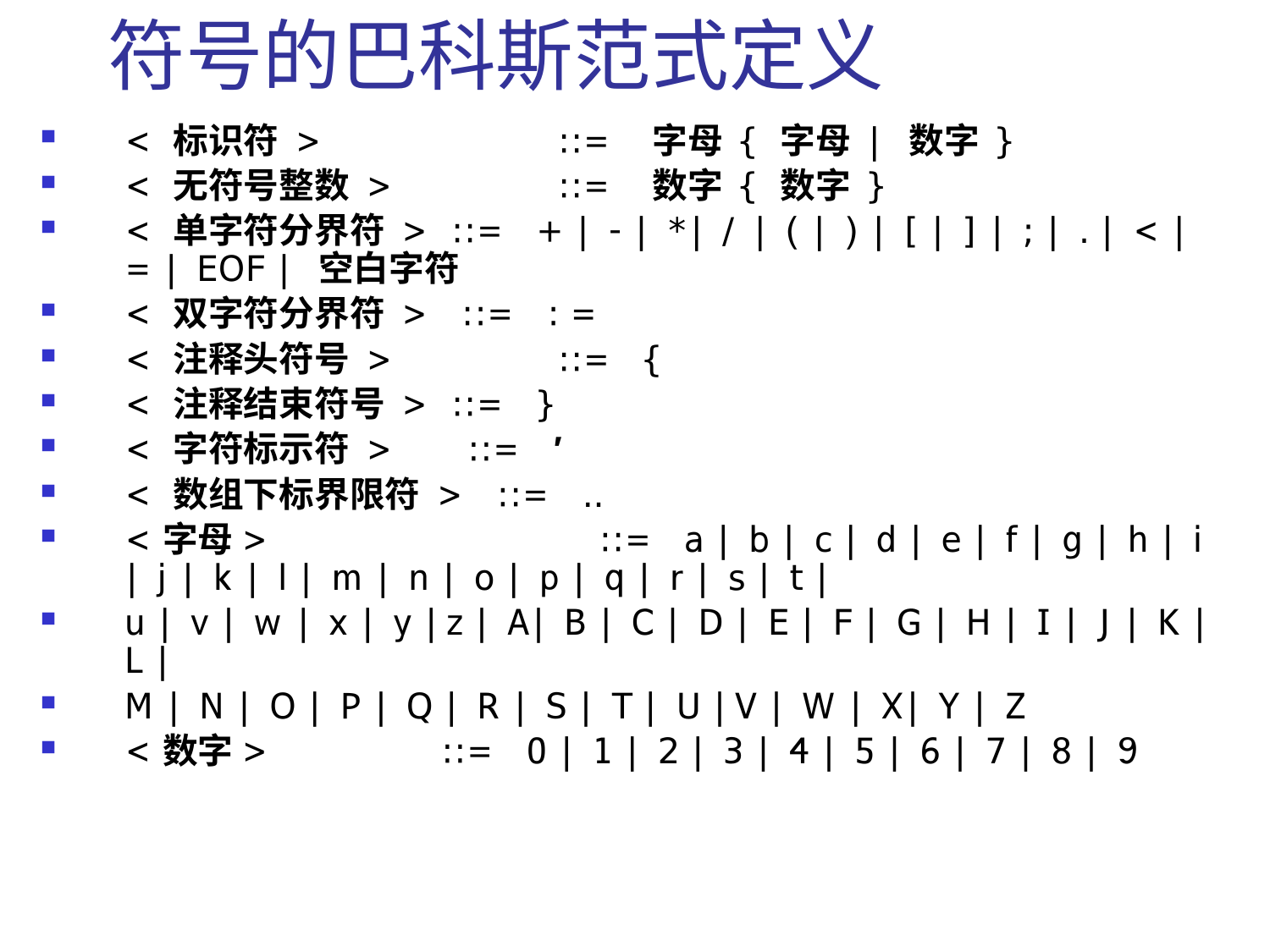

# 符号的巴科斯范式定义
< 标识符 > 		     ::=   字母 { 字母 | 数字 }
< 无符号整数 > 	     ::=   数字 { 数字 }
< 单字符分界符 >  ::=   + | - | *| / | ( | ) | [ | ] | ; | . | < | = | EOF | 空白字符
< 双字符分界符 >   ::=   : =
< 注释头符号 > 	     ::=   {
< 注释结束符号 >  ::=   }
< 字符标示符 >       ::=   ′
< 数组下标界限符 >   ::=   ..
<字母> 		         ::=   a | b | c | d | e | f | g | h | i | j | k | l | m | n | o | p | q | r | s | t |
u | v | w | x | y |z | A| B | C | D | E | F | G | H | I | J | K | L |
M | N | O | P | Q | R | S | T | U |V | W | X| Y | Z
<数字> 	      ::=   0 | 1 | 2 | 3 | 4 | 5 | 6 | 7 | 8 | 9